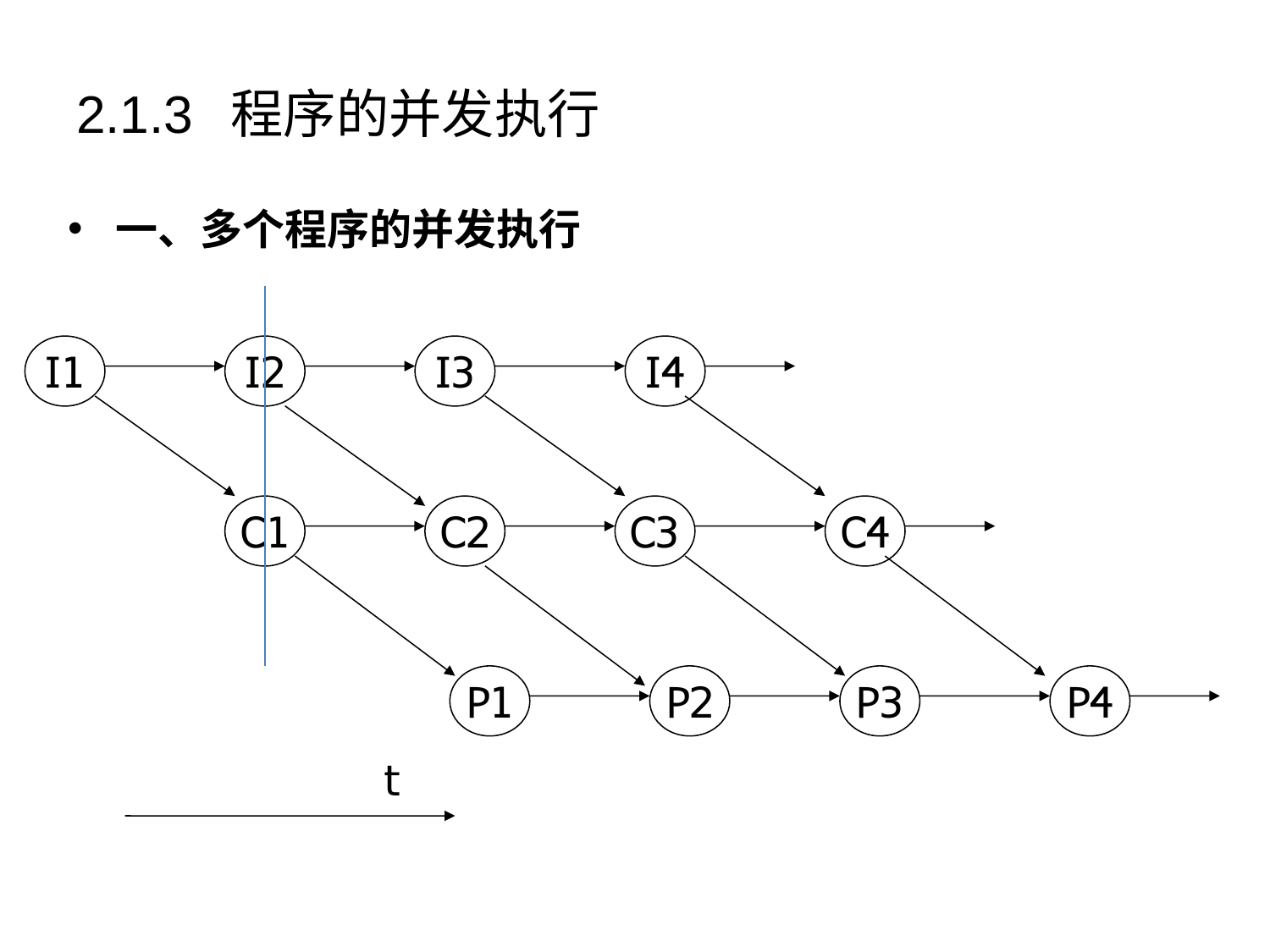

# 2.1.3  程序的并发执行
一、多个程序的并发执行
I1
I2
I3
I4

C1
C2
C3
C4

P1
P2
P3
P4

t